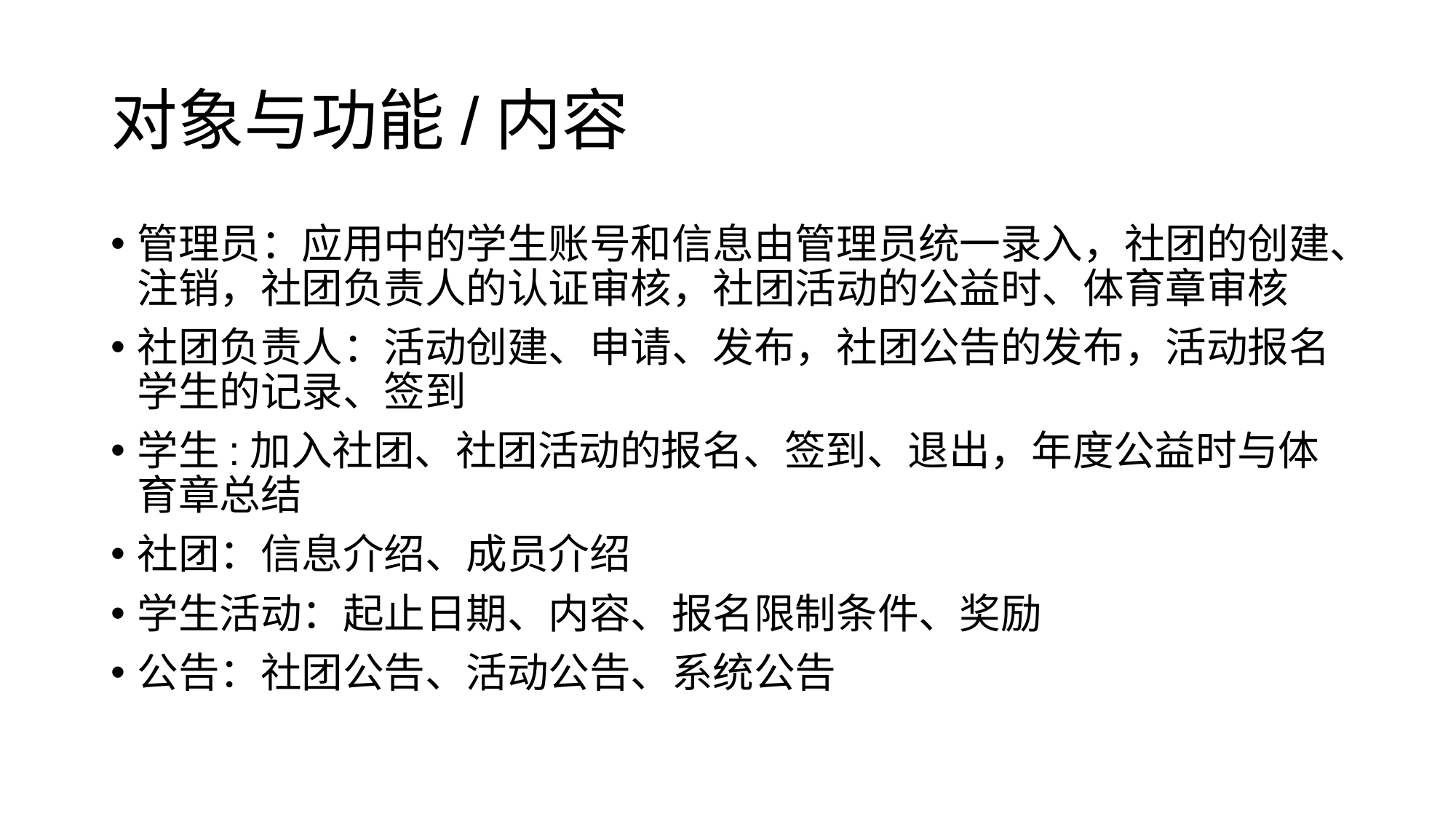

# 对象与功能/内容
管理员：应用中的学生账号和信息由管理员统一录入，社团的创建、注销，社团负责人的认证审核，社团活动的公益时、体育章审核
社团负责人：活动创建、申请、发布，社团公告的发布，活动报名学生的记录、签到
学生:加入社团、社团活动的报名、签到、退出，年度公益时与体育章总结
社团：信息介绍、成员介绍
学生活动：起止日期、内容、报名限制条件、奖励
公告：社团公告、活动公告、系统公告